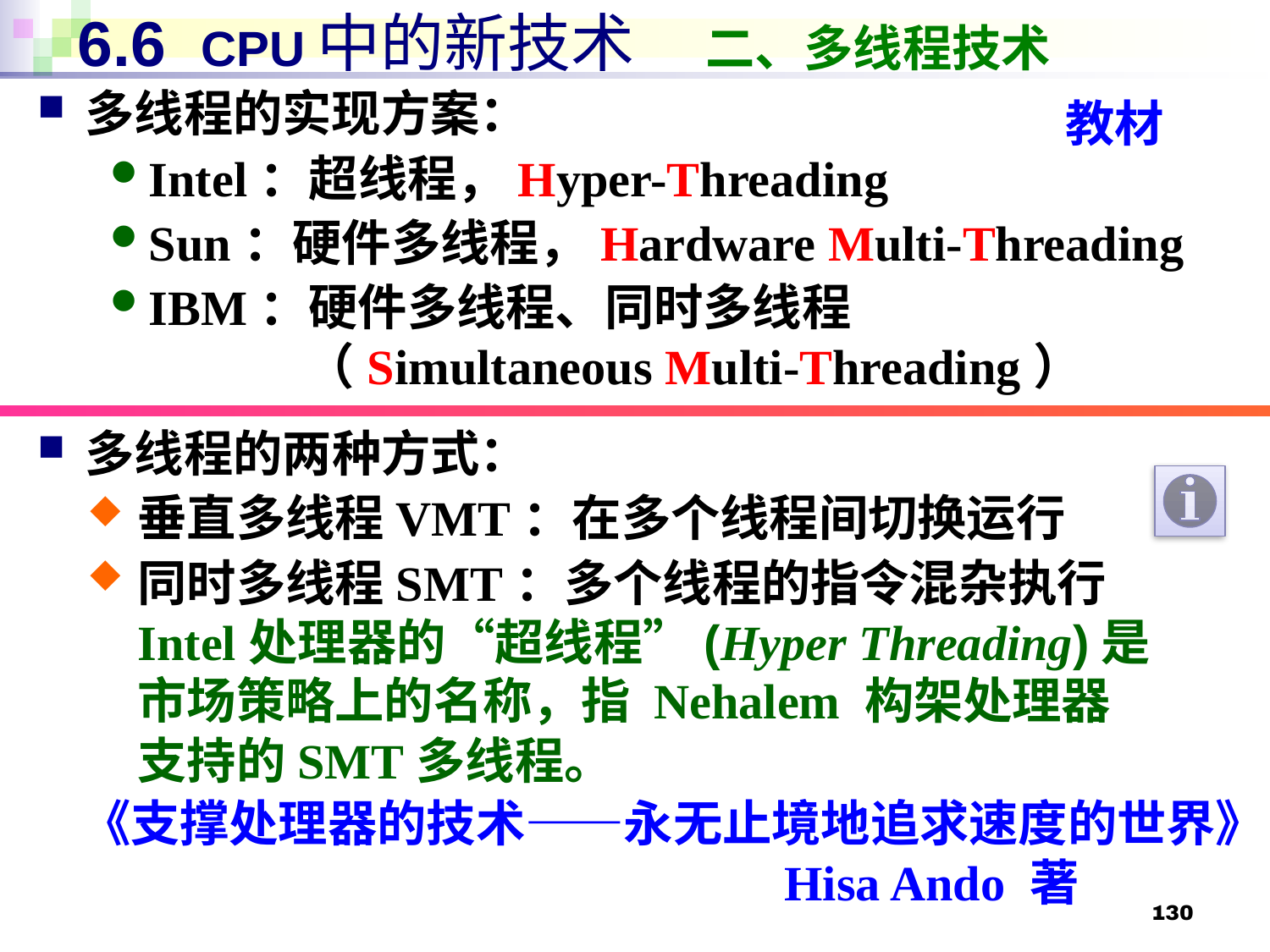

# 6.6  CPU中的新技术     二、多线程技术
多线程的实现方案：
Intel：超线程，Hyper-Threading
Sun：硬件多线程，Hardware Multi-Threading
IBM：硬件多线程、同时多线程
              （Simultaneous Multi-Threading）
教材

多线程的两种方式：
垂直多线程VMT：在多个线程间切换运行
同时多线程SMT：多个线程的指令混杂执行
Intel处理器的“超线程”(Hyper Threading)是
市场策略上的名称，指 Nehalem 构架处理器
支持的SMT多线程。

《支撑处理器的技术——永无止境地追求速度的世界》
						Hisa Ando 著
130